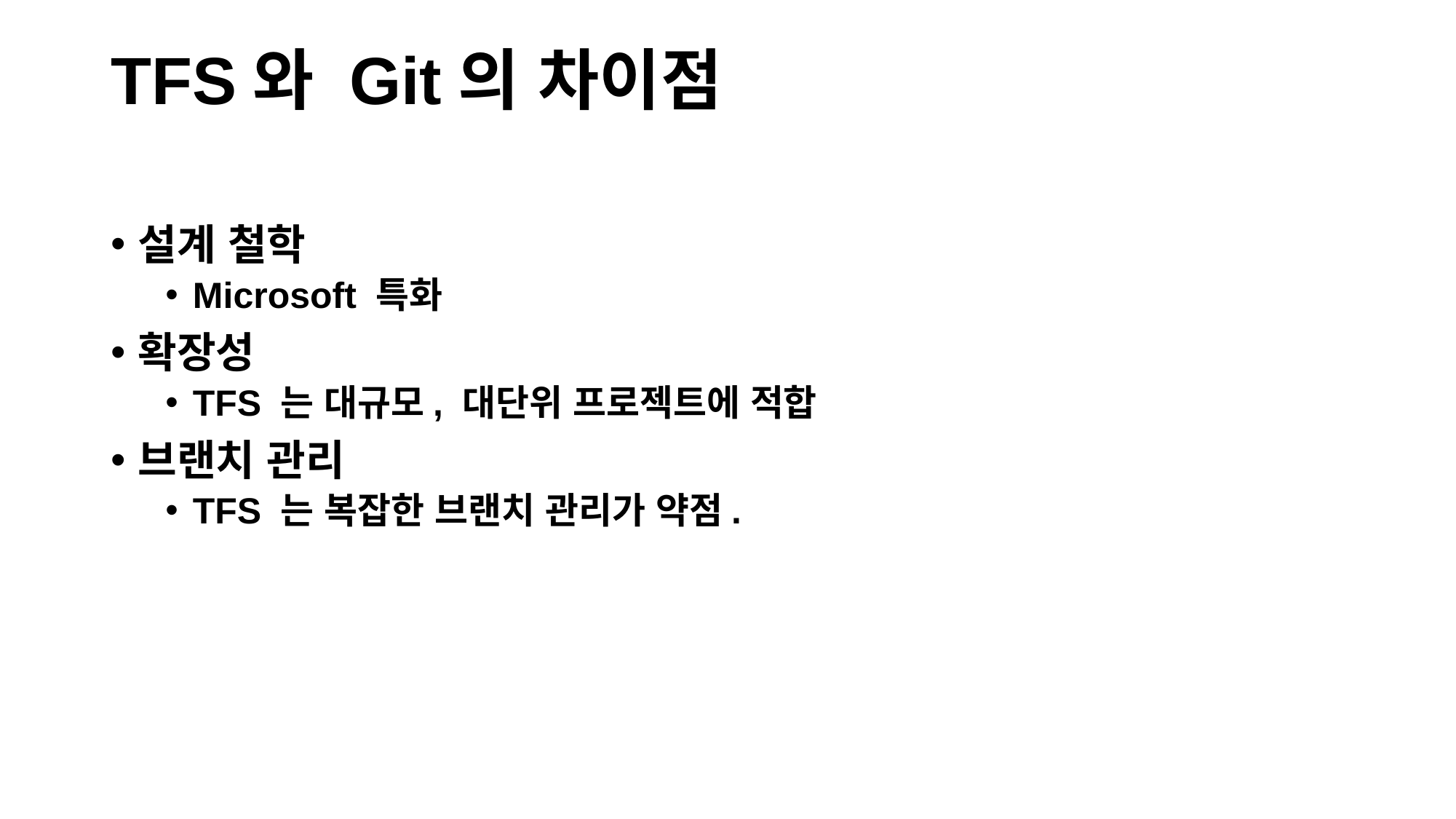

# TFS와 Git의 차이점
설계 철학
Microsoft 특화
확장성
TFS 는 대규모, 대단위 프로젝트에 적합
브랜치 관리
TFS 는 복잡한 브랜치 관리가 약점.